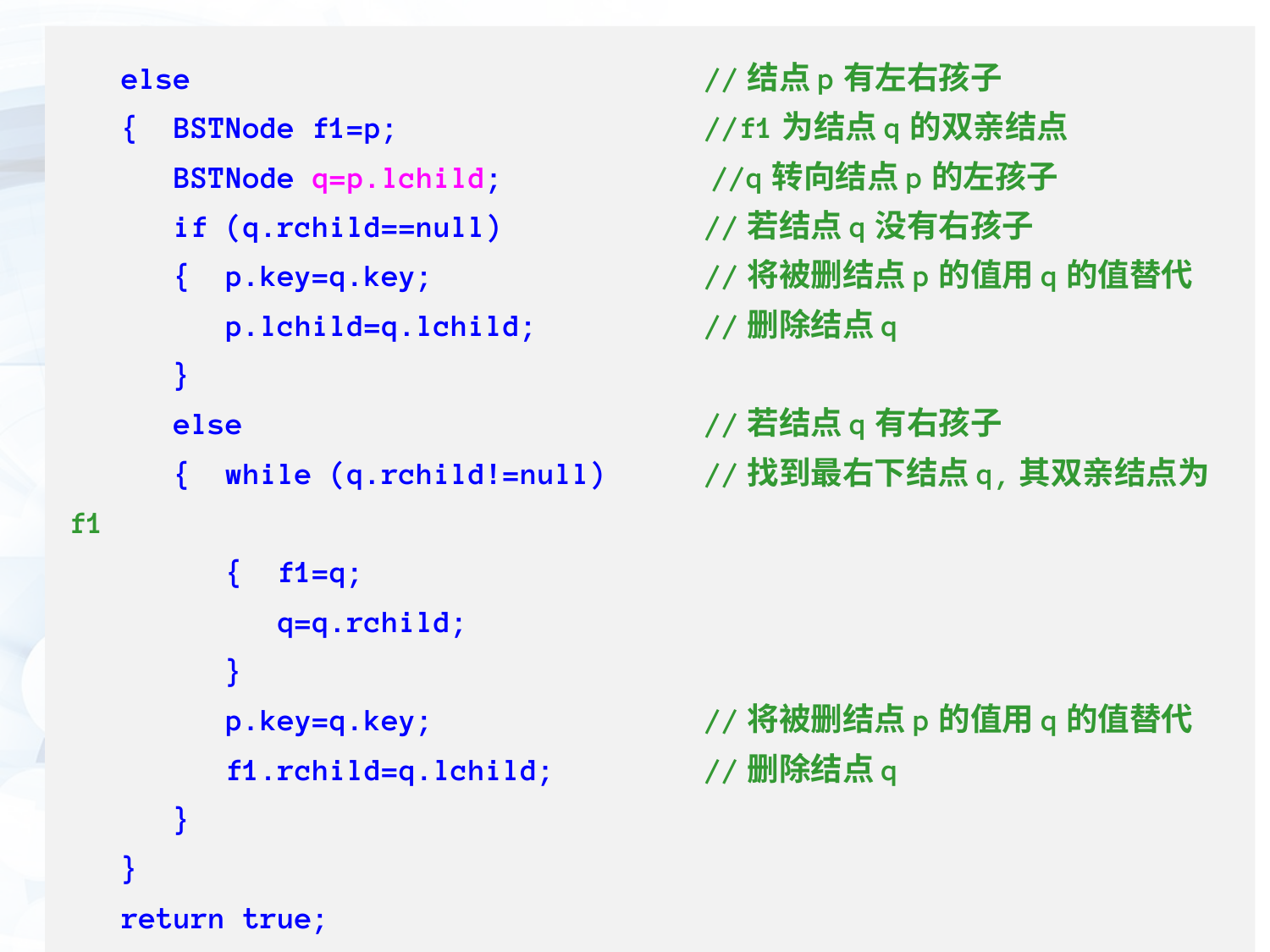

else                		//结点p有左右孩子
   {  BSTNode f1=p; 			//f1为结点q的双亲结点
      BSTNode q=p.lchild;            //q转向结点p的左孩子
      if (q.rchild==null)		//若结点q没有右孩子
      {  p.key=q.key;			//将被删结点p的值用q的值替代
         p.lchild=q.lchild;		//删除结点q
      }
      else				//若结点q有右孩子
      {  while (q.rchild!=null)   	//找到最右下结点q,其双亲结点为f1
         {  f1=q;
            q=q.rchild;
         }
         p.key=q.key;			//将被删结点p的值用q的值替代
         f1.rchild=q.lchild;		//删除结点q
      }
   }
   return true;
}